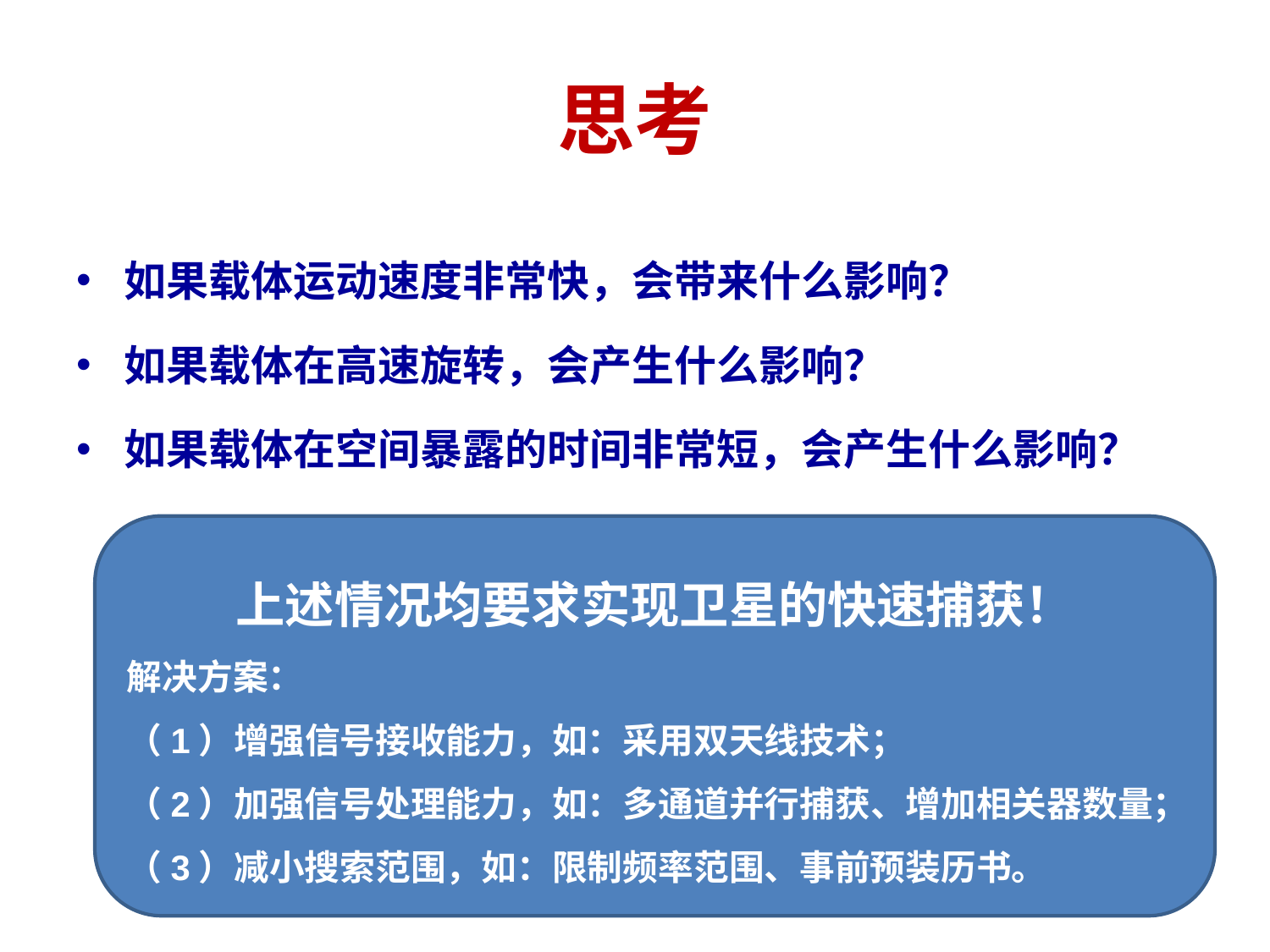

# 思考
如果载体运动速度非常快，会带来什么影响？
如果载体在高速旋转，会产生什么影响？
如果载体在空间暴露的时间非常短，会产生什么影响？
上述情况均要求实现卫星的快速捕获！
解决方案：
（1）增强信号接收能力，如：采用双天线技术；
（2）加强信号处理能力，如：多通道并行捕获、增加相关器数量；
（3）减小搜索范围，如：限制频率范围、事前预装历书。